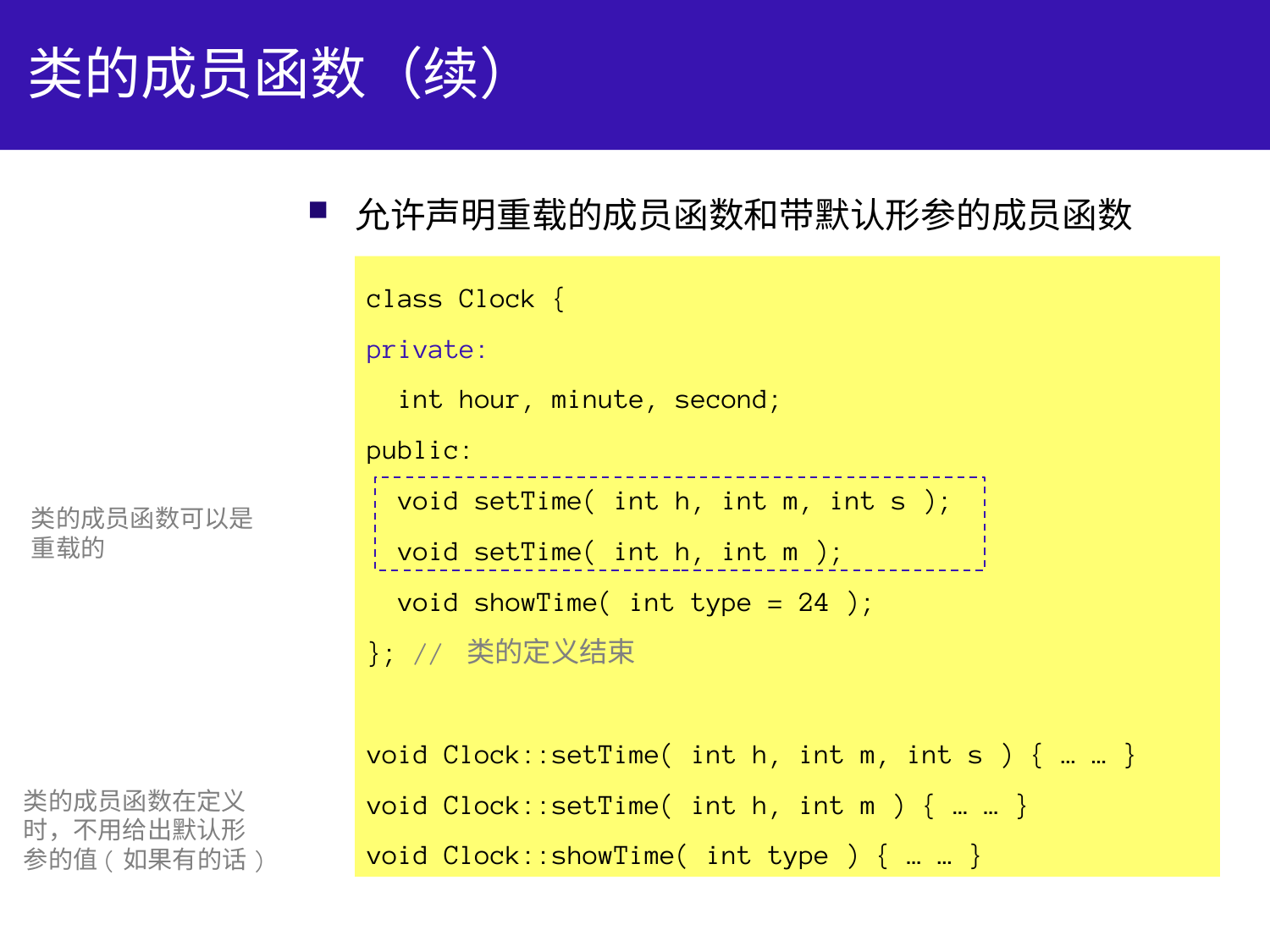

# 类的成员函数（续）
允许声明重载的成员函数和带默认形参的成员函数

class Clock {
private:
  int hour, minute, second;
public:
  void setTime( int h, int m, int s );
  void setTime( int h, int m );
  void showTime( int type = 24 );
}; // 类的定义结束

void Clock::setTime( int h, int m, int s ) { … … }
void Clock::setTime( int h, int m ) { … … }
void Clock::showTime( int type ) { … … }

类的成员函数可以是
重载的
类的成员函数在定义
时，不用给出默认形
参的值(如果有的话)
16